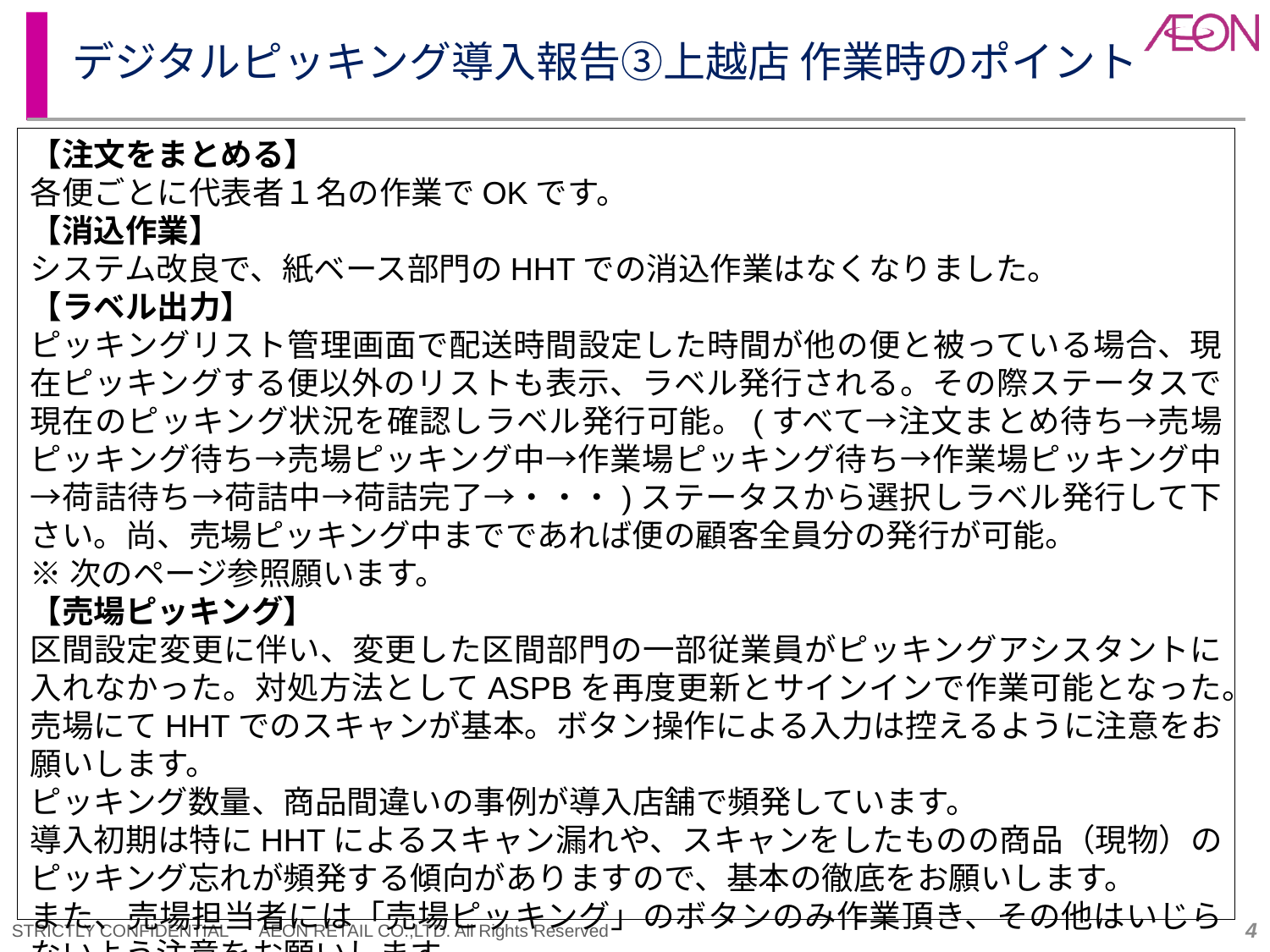

デジタルピッキング導入報告③上越店 作業時のポイント
【注文をまとめる】
各便ごとに代表者１名の作業でOKです。
【消込作業】
システム改良で、紙ベース部門のHHTでの消込作業はなくなりました。
【ラベル出力】
ピッキングリスト管理画面で配送時間設定した時間が他の便と被っている場合、現在ピッキングする便以外のリストも表示、ラベル発行される。その際ステータスで現在のピッキング状況を確認しラベル発行可能。(すべて→注文まとめ待ち→売場ピッキング待ち→売場ピッキング中→作業場ピッキング待ち→作業場ピッキング中→荷詰待ち→荷詰中→荷詰完了→・・・)ステータスから選択しラベル発行して下さい。尚、売場ピッキング中までであれば便の顧客全員分の発行が可能。
※次のページ参照願います。
【売場ピッキング】
区間設定変更に伴い、変更した区間部門の一部従業員がピッキングアシスタントに入れなかった。対処方法としてASPBを再度更新とサインインで作業可能となった。
売場にてHHTでのスキャンが基本。ボタン操作による入力は控えるように注意をお願いします。
ピッキング数量、商品間違いの事例が導入店舗で頻発しています。
導入初期は特にHHTによるスキャン漏れや、スキャンをしたものの商品（現物）のピッキング忘れが頻発する傾向がありますので、基本の徹底をお願いします。
また、売場担当者には「売場ピッキング」のボタンのみ作業頂き、その他はいじらないよう注意をお願いします。
4